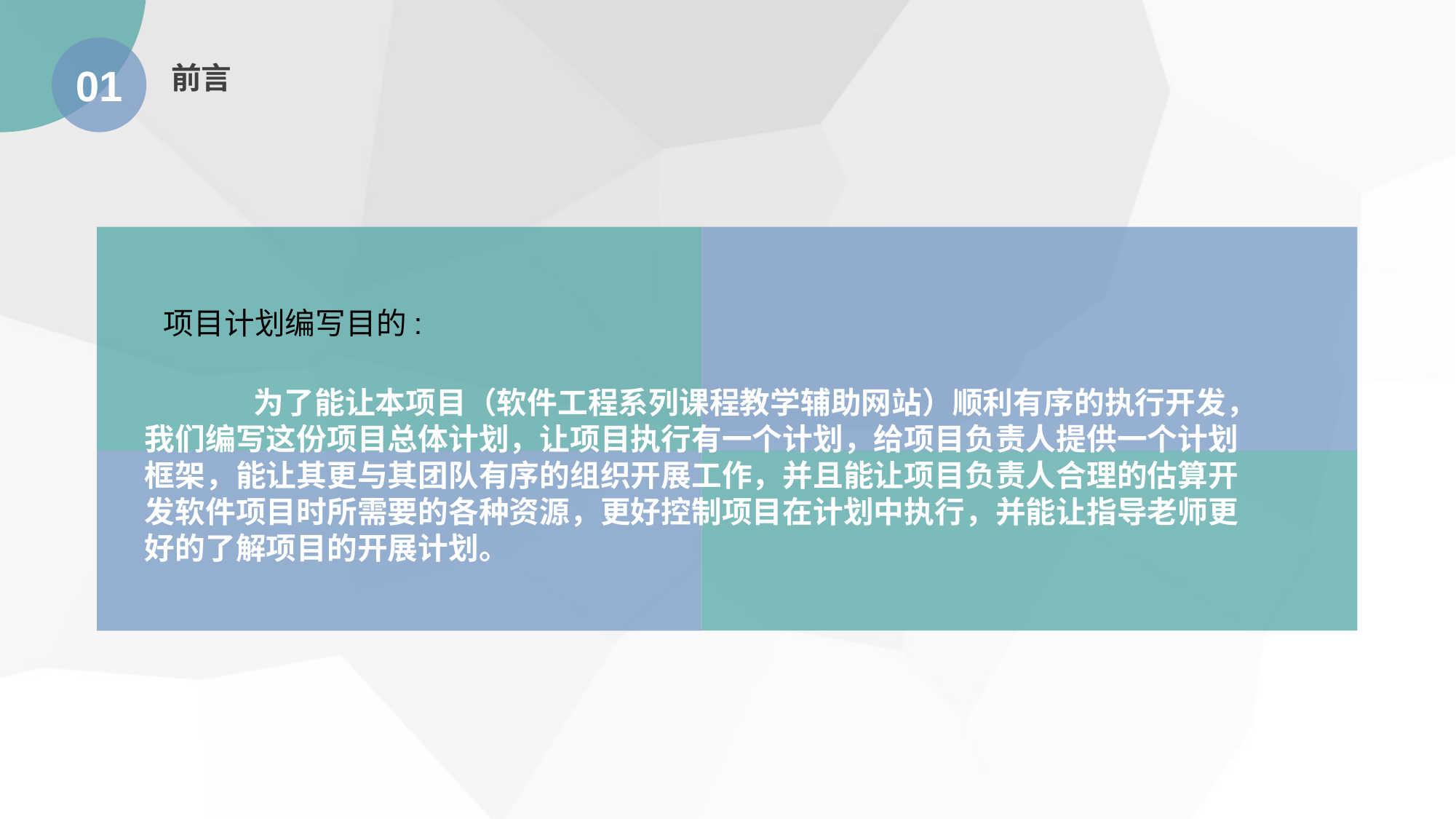

01
前言

项目计划编写目的:
	为了能让本项目（软件工程系列课程教学辅助网站）顺利有序的执行开发，我们编写这份项目总体计划，让项目执行有一个计划，给项目负责人提供一个计划框架，能让其更与其团队有序的组织开展工作，并且能让项目负责人合理的估算开发软件项目时所需要的各种资源，更好控制项目在计划中执行，并能让指导老师更好的了解项目的开展计划。